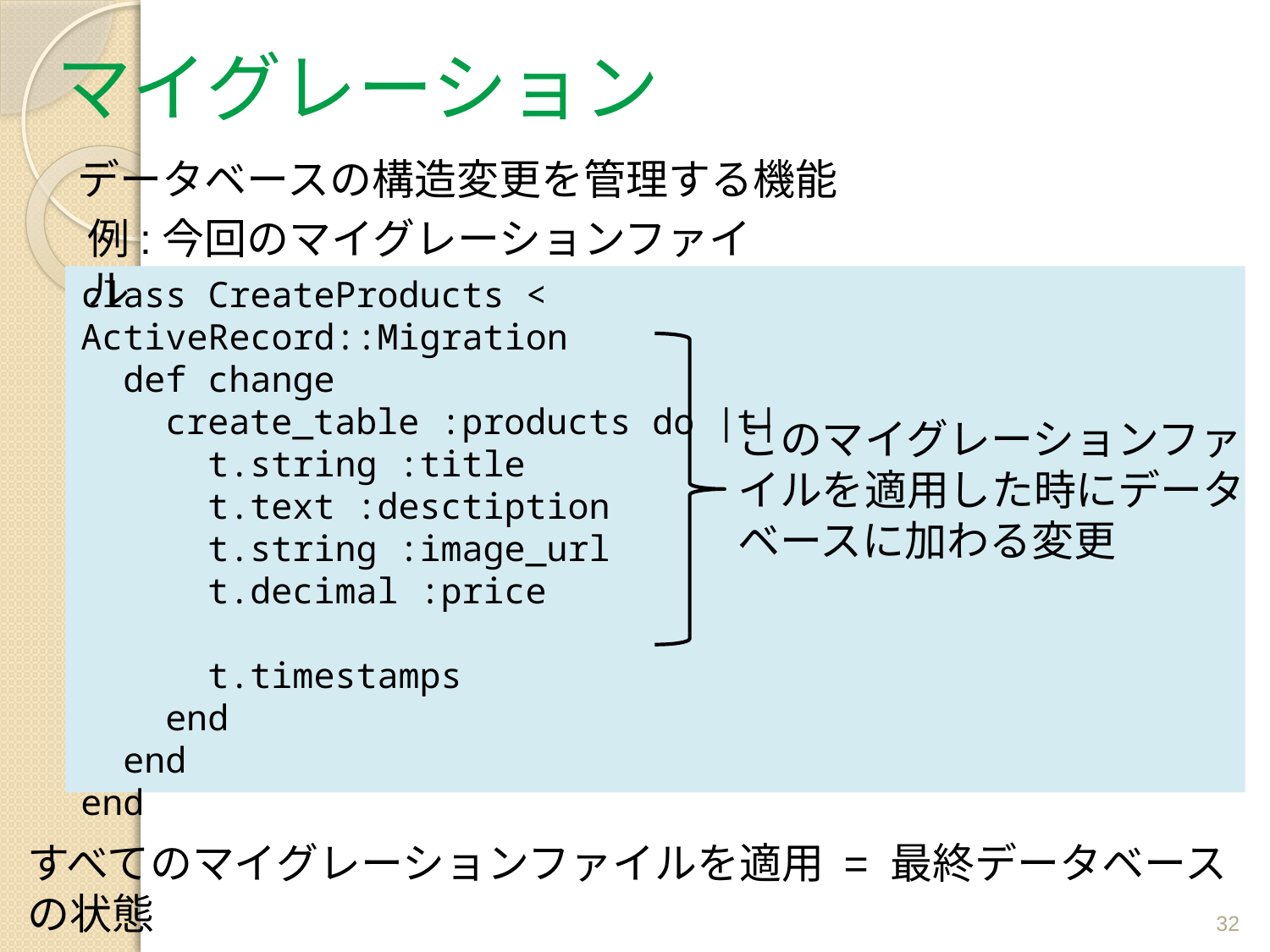

# マイグレーション
データベースの構造変更を管理する機能
例:今回のマイグレーションファイル

class CreateProducts < ActiveRecord::Migration
  def change
    create_table :products do |t|
      t.string :title
      t.text :desctiption
      t.string :image_url
      t.decimal :price

      t.timestamps
    end
  end
end

このマイグレーションファイルを適用した時にデータベースに加わる変更
すべてのマイグレーションファイルを適用 = 最終データベースの状態
32